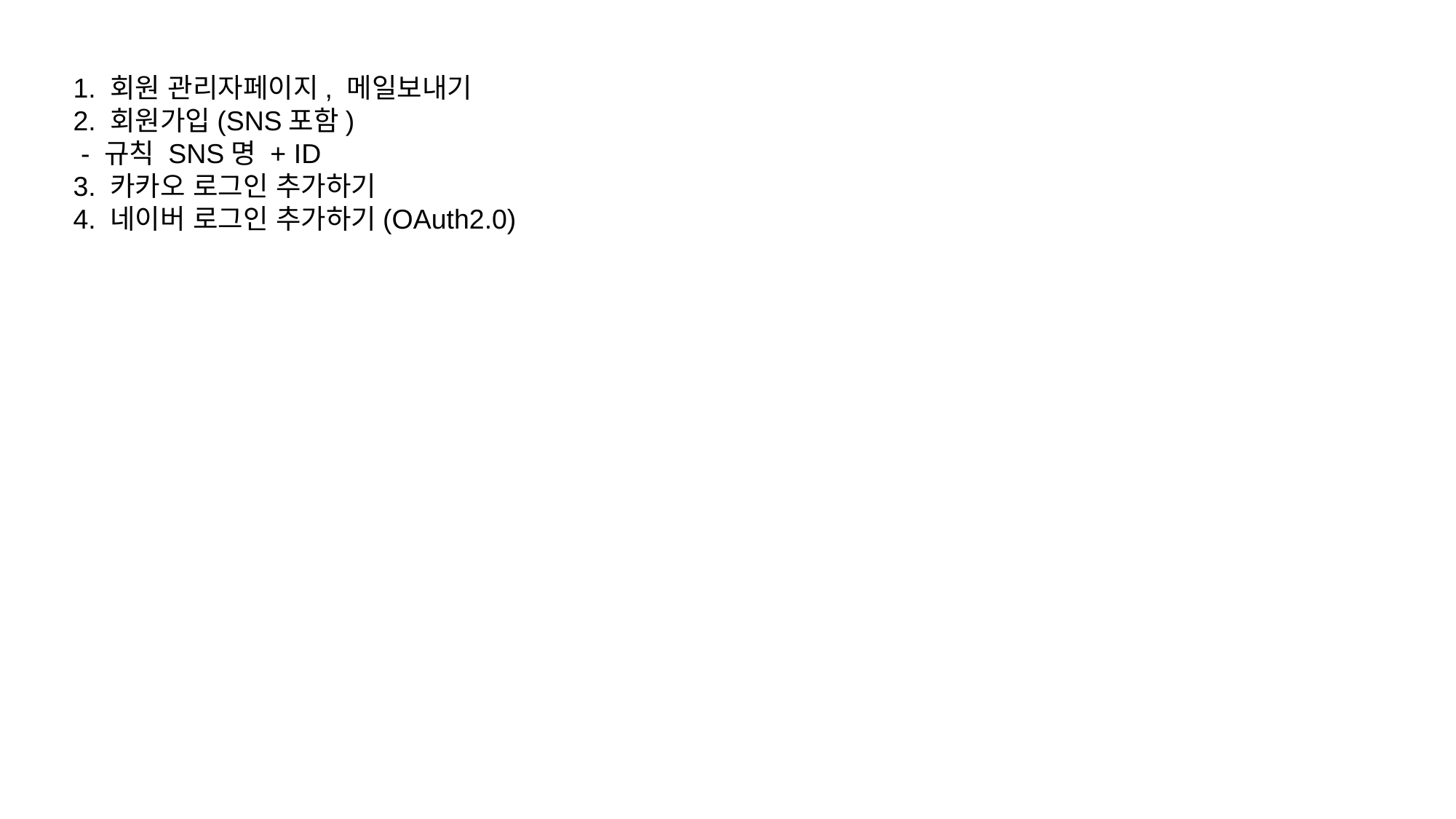

1. 회원 관리자페이지, 메일보내기
2. 회원가입(SNS포함)
 - 규칙 SNS명 + ID
3. 카카오 로그인 추가하기
4. 네이버 로그인 추가하기(OAuth2.0)